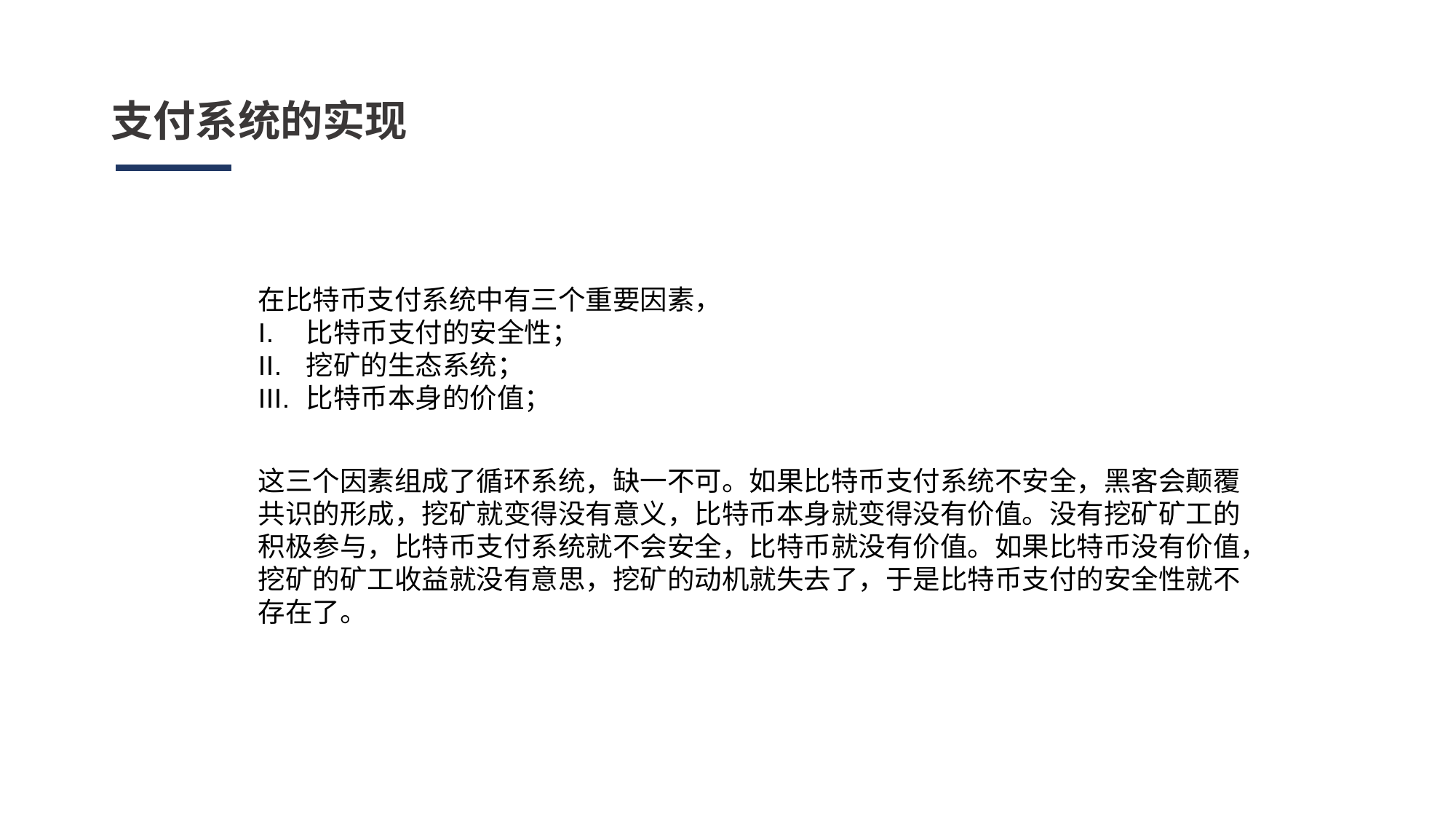

# 支付系统的实现
在比特币支付系统中有三个重要因素，
比特币支付的安全性；
挖矿的生态系统；
比特币本身的价值；
这三个因素组成了循环系统，缺一不可。如果比特币支付系统不安全，黑客会颠覆共识的形成，挖矿就变得没有意义，比特币本身就变得没有价值。没有挖矿矿工的积极参与，比特币支付系统就不会安全，比特币就没有价值。如果比特币没有价值，挖矿的矿工收益就没有意思，挖矿的动机就失去了，于是比特币支付的安全性就不存在了。